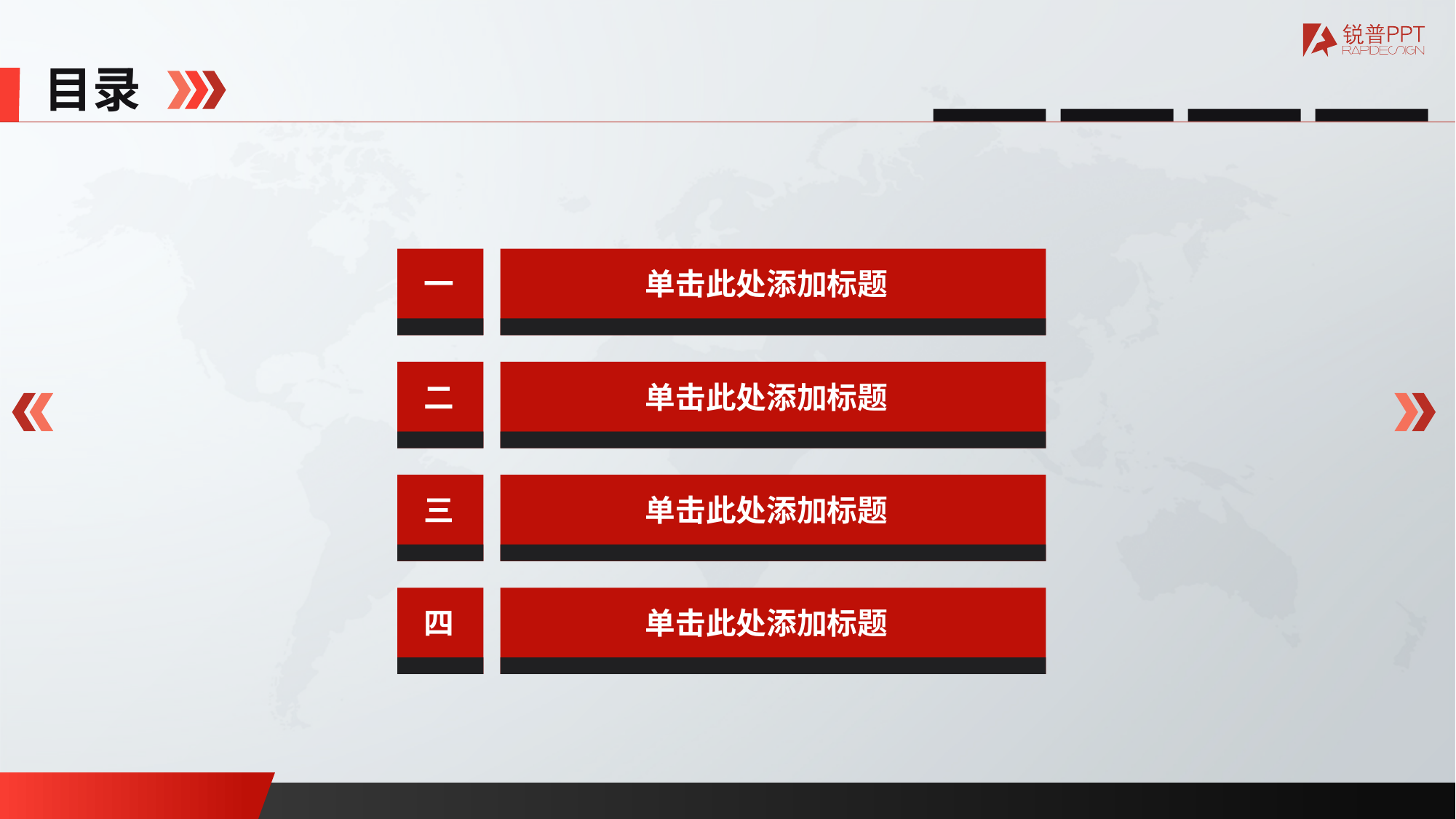

目录

一
单击此处添加标题

二
单击此处添加标题

三
单击此处添加标题

四
单击此处添加标题